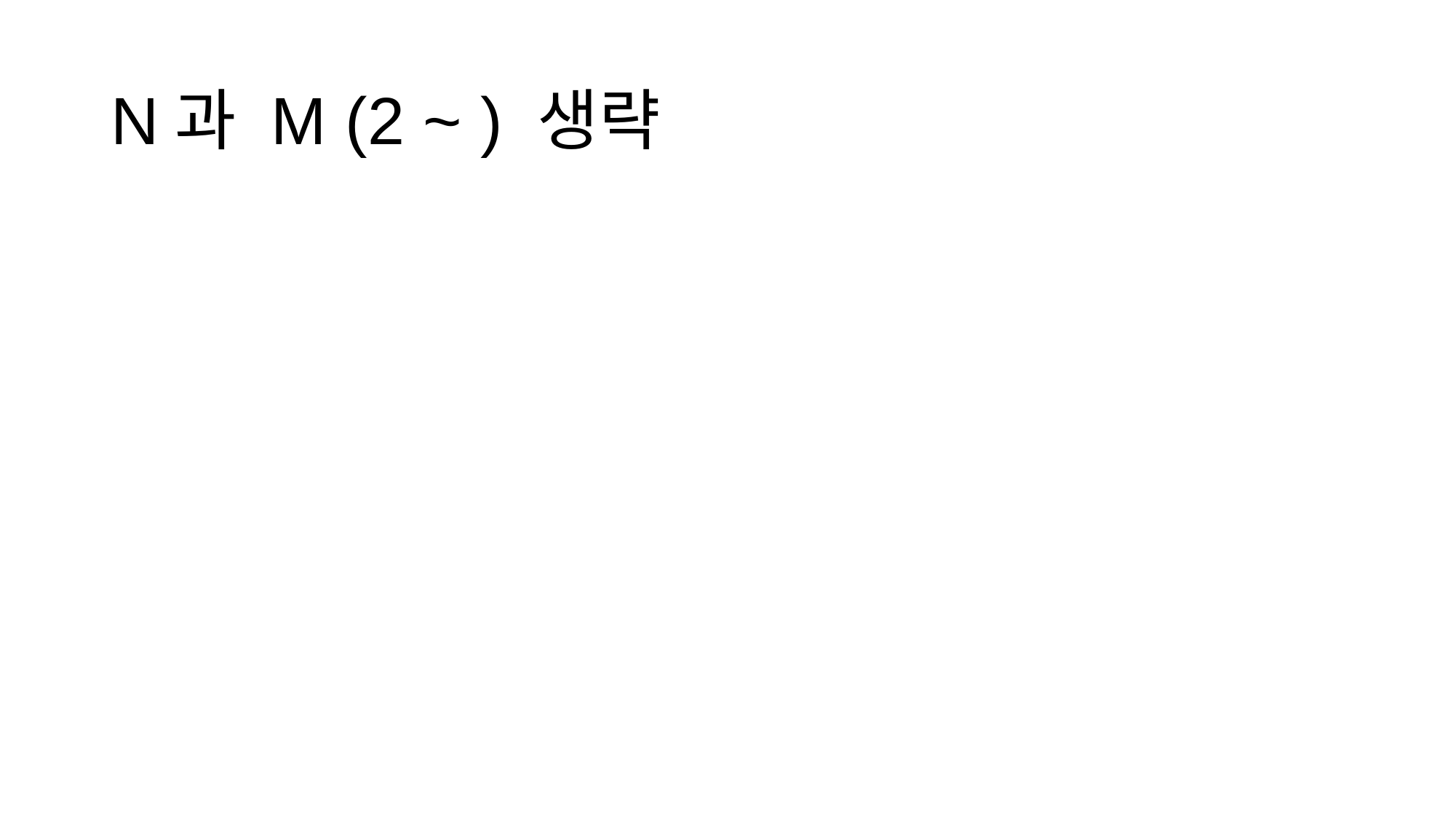

# N과 M (2 ~ ) 생략